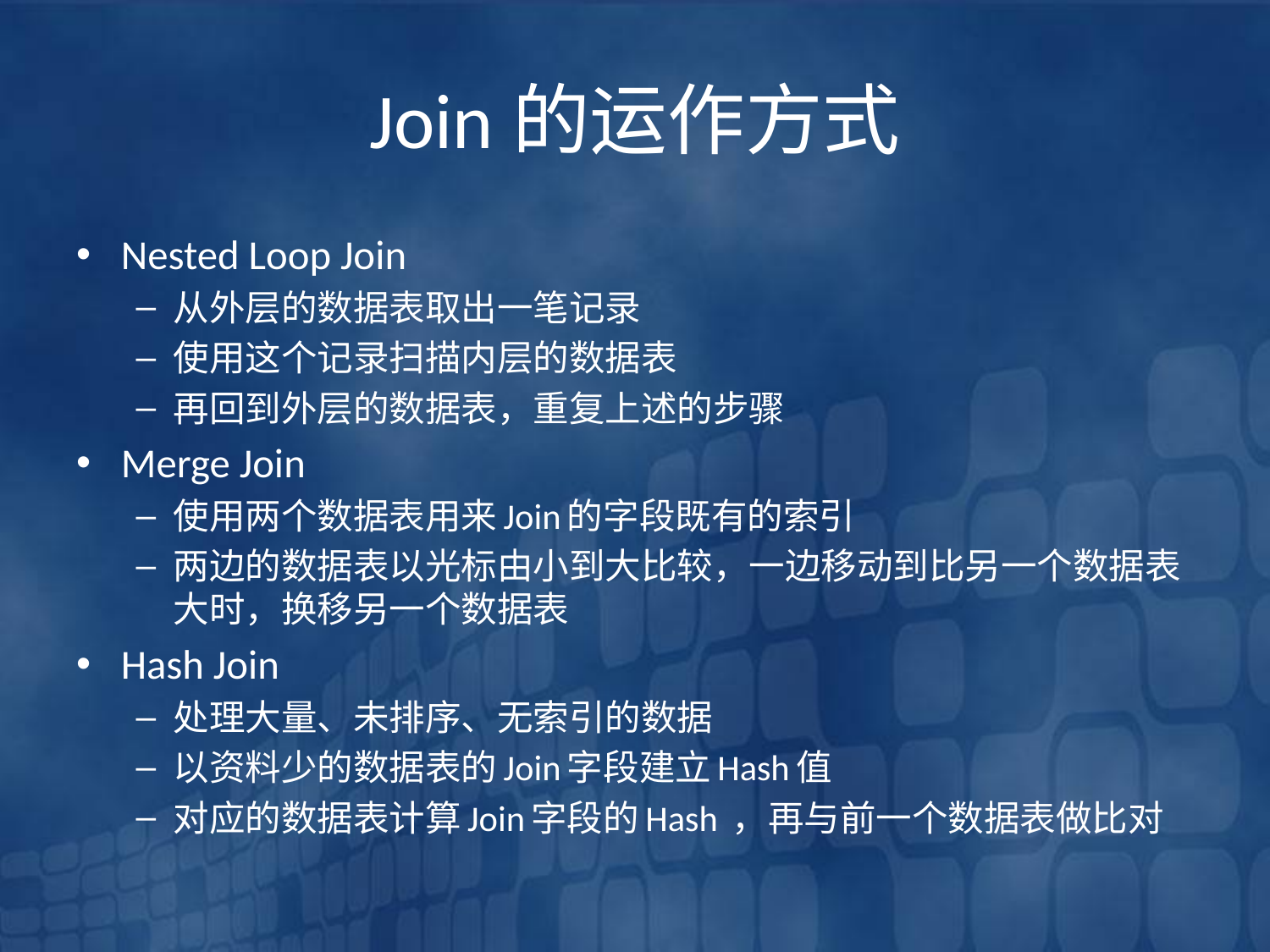

# Join的运作方式
Nested Loop Join
从外层的数据表取出一笔记录
使用这个记录扫描内层的数据表
再回到外层的数据表，重复上述的步骤
Merge Join
使用两个数据表用来Join的字段既有的索引
两边的数据表以光标由小到大比较，一边移动到比另一个数据表大时，换移另一个数据表
Hash Join
处理大量、未排序、无索引的数据
以资料少的数据表的Join字段建立Hash值
对应的数据表计算Join字段的Hash ，再与前一个数据表做比对